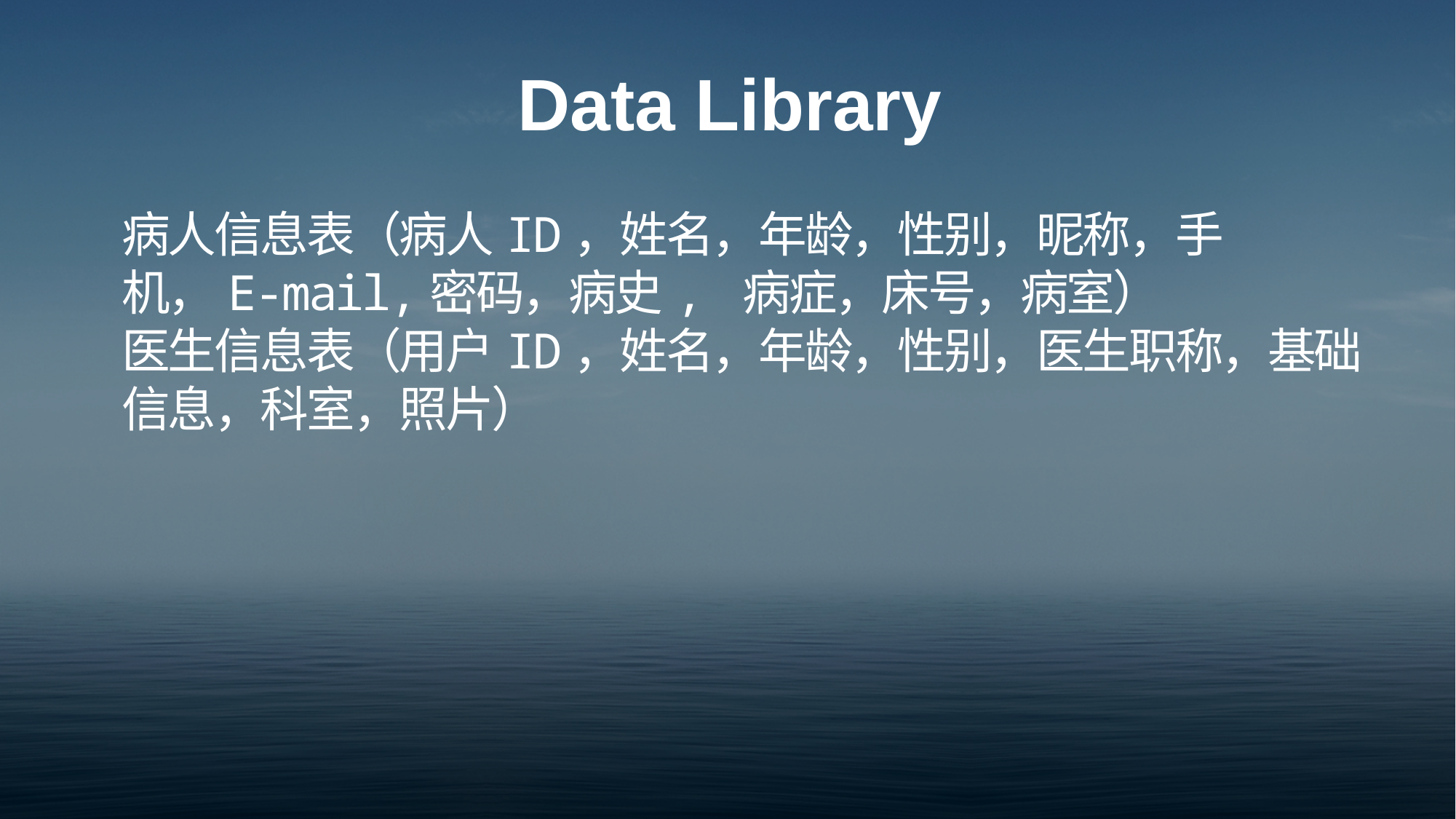

Data Library
病人信息表（病人ID，姓名，年龄，性别，昵称，手机，E-mail,密码，病史, 病症，床号，病室）
医生信息表（用户ID，姓名，年龄，性别，医生职称，基础信息，科室，照片）